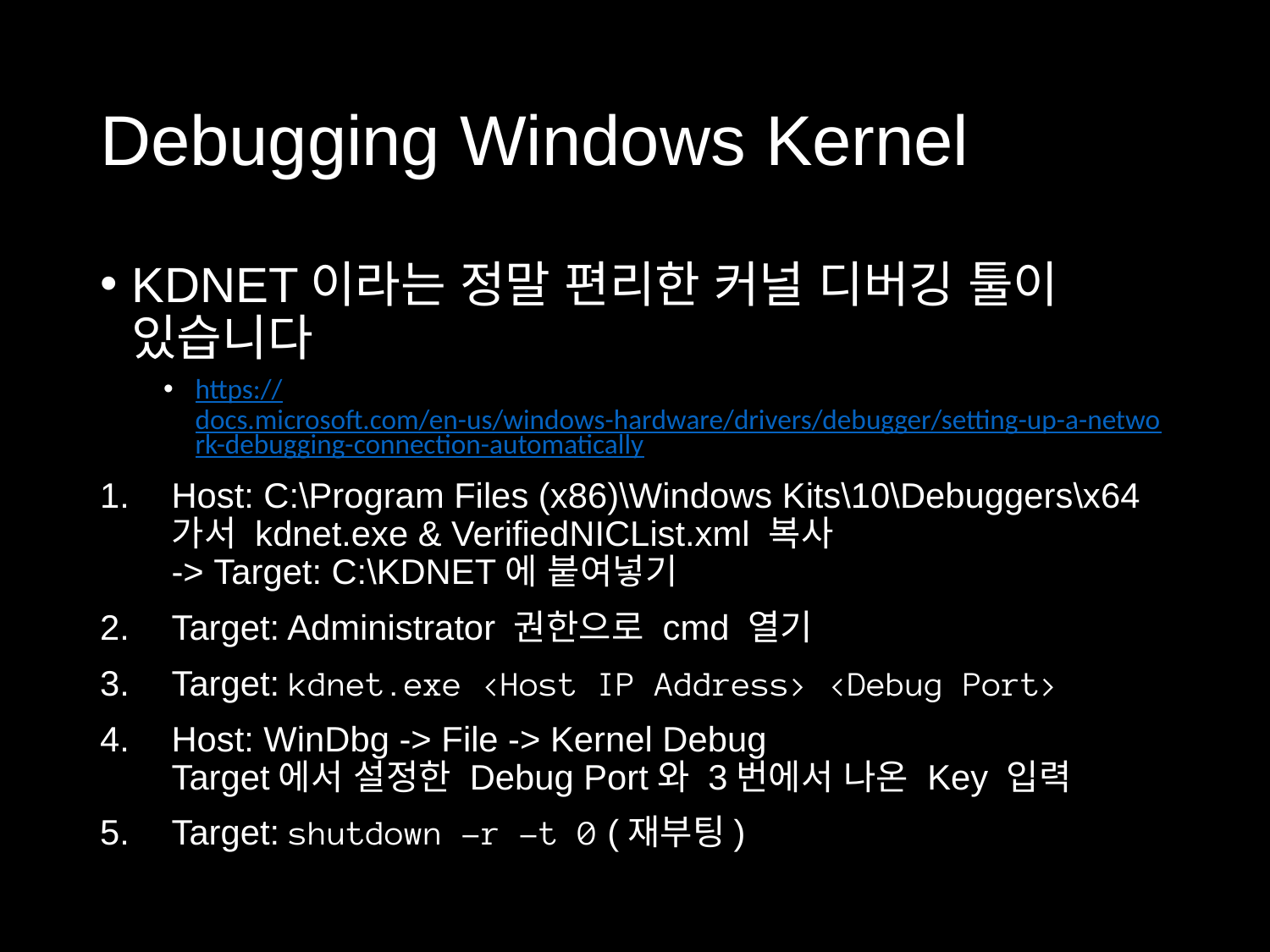

# Debugging Windows Kernel
KDNET이라는 정말 편리한 커널 디버깅 툴이 있습니다
https://docs.microsoft.com/en-us/windows-hardware/drivers/debugger/setting-up-a-network-debugging-connection-automatically
Host: C:\Program Files (x86)\Windows Kits\10\Debuggers\x64 가서 kdnet.exe & VerifiedNICList.xml 복사
-> Target: C:\KDNET에 붙여넣기
Target: Administrator 권한으로 cmd 열기
Target: kdnet.exe <Host IP Address> <Debug Port>
Host: WinDbg -> File -> Kernel Debug
Target에서 설정한 Debug Port와 3번에서 나온 Key 입력
Target: shutdown -r -t 0 (재부팅)